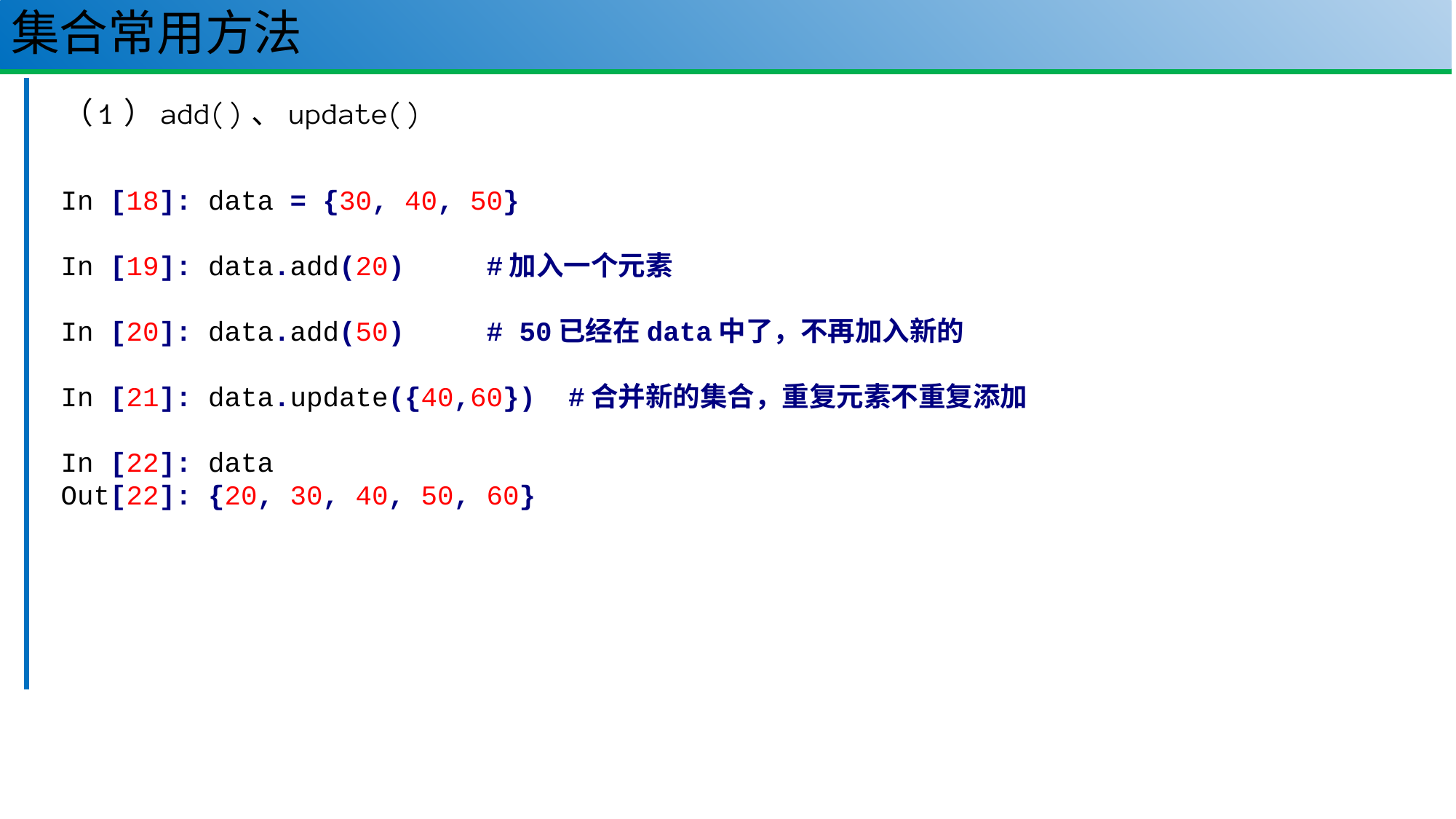

# 集合常用方法
61
（1）add()、update()

In [18]: data = {30, 40, 50}

In [19]: data.add(20)     #加入一个元素

In [20]: data.add(50)     # 50已经在data中了，不再加入新的

In [21]: data.update({40,60})  #合并新的集合，重复元素不重复添加

In [22]: data
Out[22]: {20, 30, 40, 50, 60}